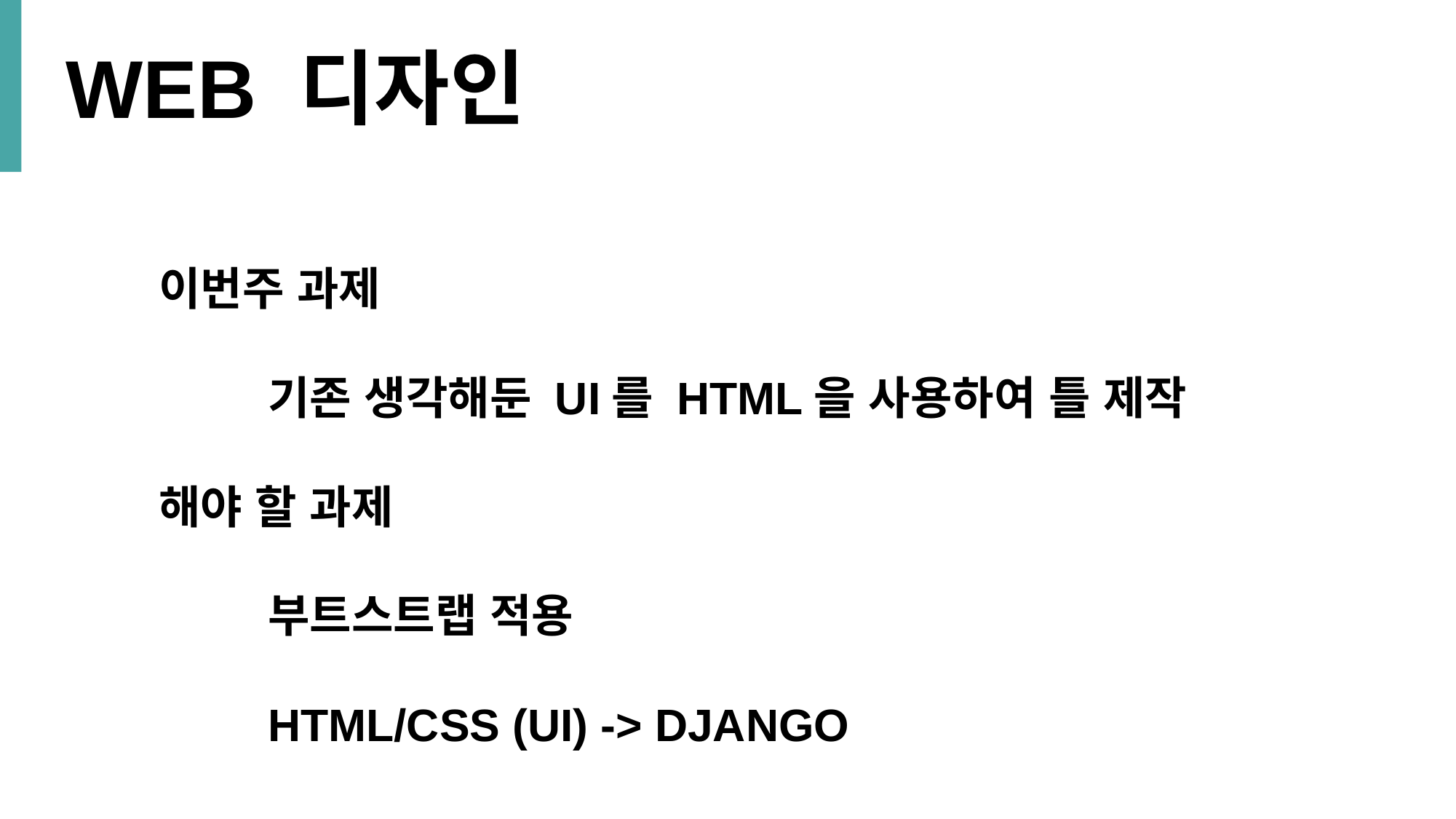

WEB 디자인
이번주 과제

	기존 생각해둔 UI를 HTML을 사용하여 틀 제작

해야 할 과제

	부트스트랩 적용

	HTML/CSS (UI) -> DJANGO